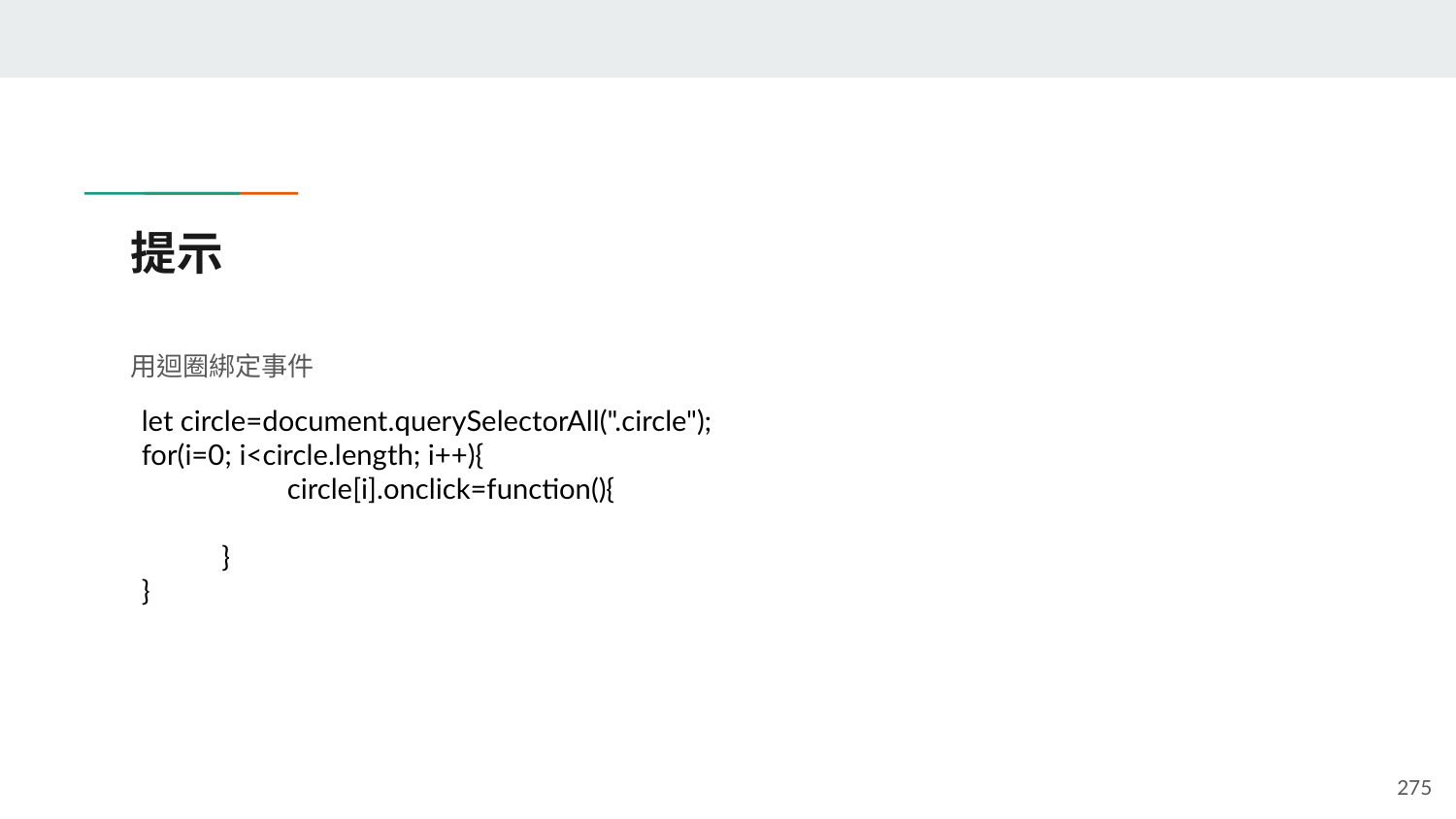

# 提示
用迴圈綁定事件
let circle=document.querySelectorAll(".circle");
for(i=0; i<circle.length; i++){
	circle[i].onclick=function(){

 }
}
275